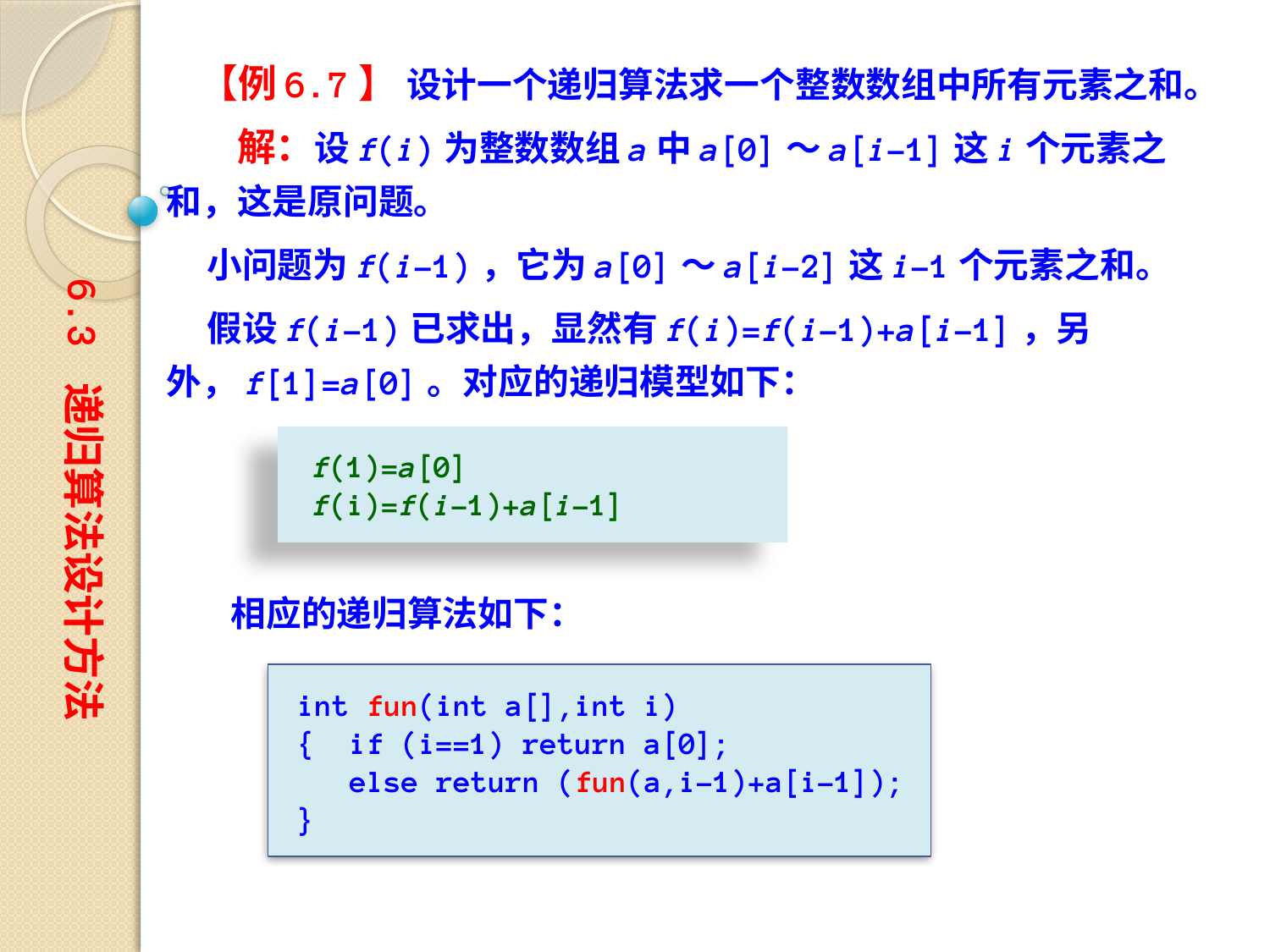

【例6.7】 设计一个递归算法求一个整数数组中所有元素之和。
　　解：设f(i)为整数数组a中a[0]～a[i-1]这i个元素之和，这是原问题。
    小问题为f(i-1)，它为a[0]～a[i-2]这i-1个元素之和。
    假设f(i-1)已求出，显然有f(i)=f(i-1)+a[i-1]，另外，f[1]=a[0]。对应的递归模型如下：
6.3 递归算法设计方法
f(1)=a[0]
f(i)=f(i-1)+a[i-1]
相应的递归算法如下：
int fun(int a[],int i)
{  if (i==1) return a[0];
   else return (fun(a,i-1)+a[i-1]);
}